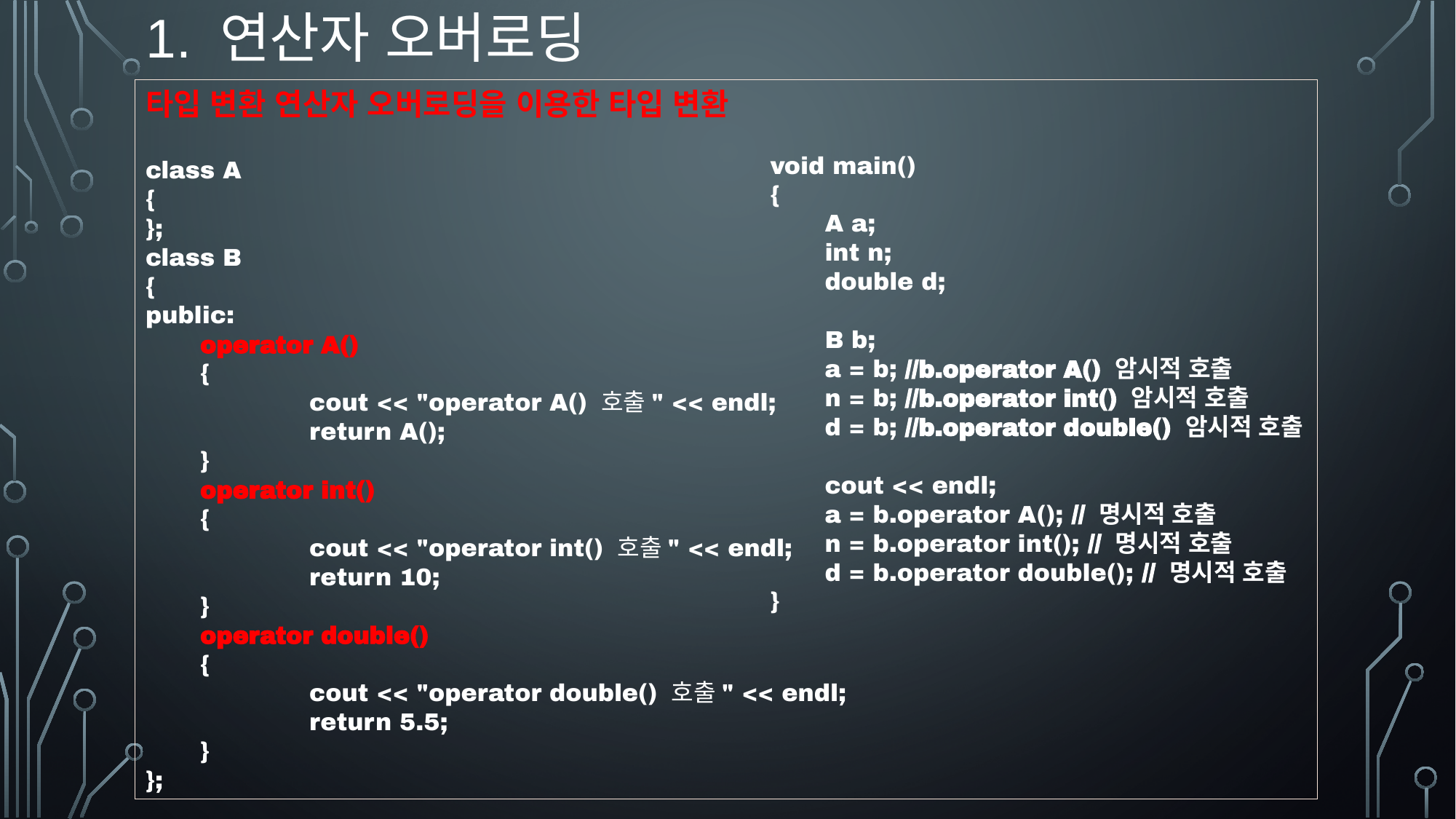

# 1. 연산자 오버로딩
타입 변환 연산자 오버로딩을 이용한 타입 변환

class A
{
};
class B
{
public:
operator A()
{
	cout << "operator A() 호출" << endl;
	return A();
}
operator int()
{
	cout << "operator int() 호출" << endl;
	return 10;
}
operator double()
{
	cout << "operator double() 호출" << endl;
	return 5.5;
}
};
void main()
{
A a;
int n;
double d;

B b;
a = b; //b.operator A() 암시적 호출
n = b; //b.operator int() 암시적 호출
d = b; //b.operator double() 암시적 호출

cout << endl;
a = b.operator A(); // 명시적 호출
n = b.operator int(); // 명시적 호출
d = b.operator double(); // 명시적 호출
}